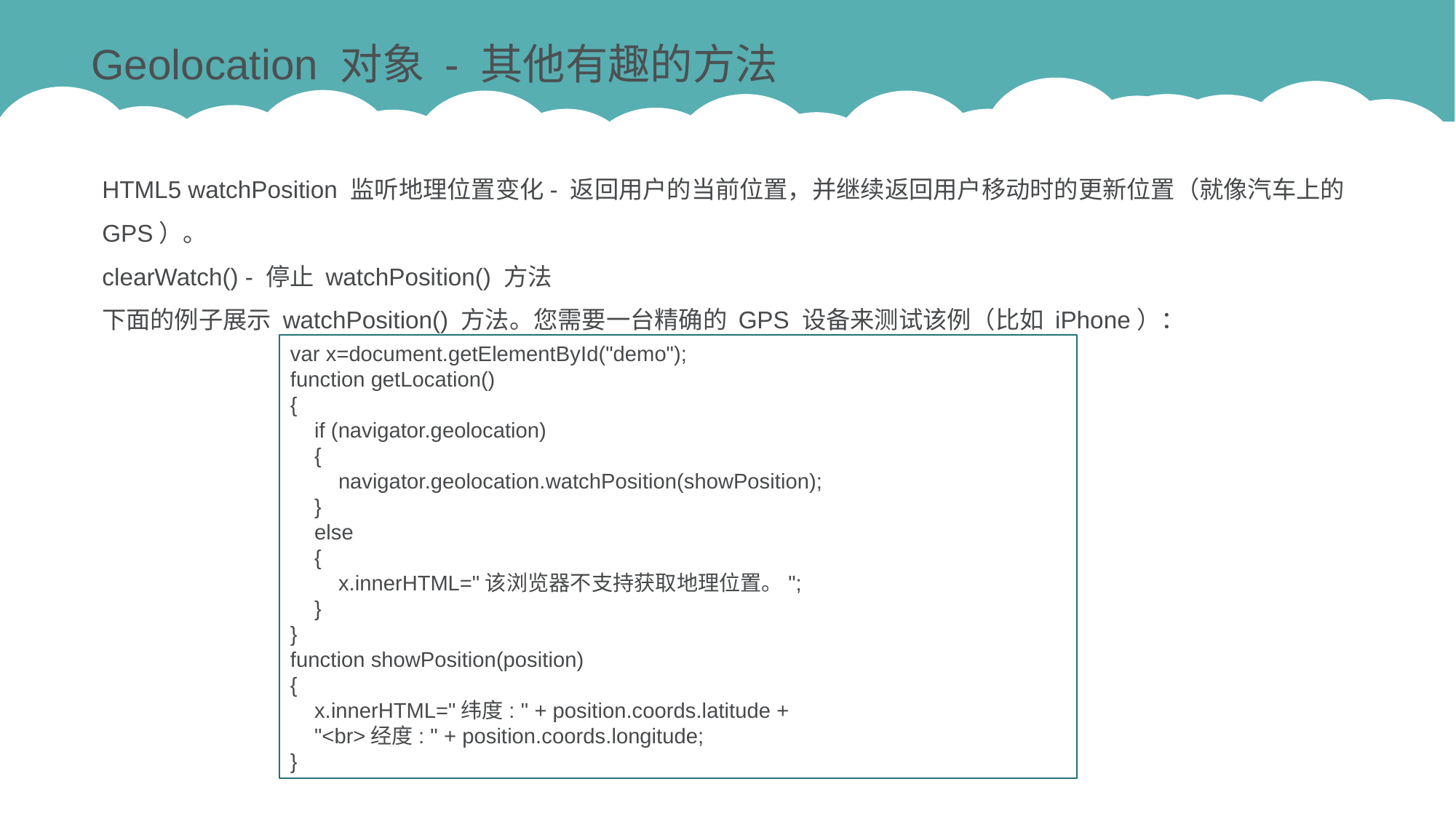

Geolocation 对象 - 其他有趣的方法
HTML5 watchPosition 监听地理位置变化- 返回用户的当前位置，并继续返回用户移动时的更新位置（就像汽车上的 GPS）。
clearWatch() - 停止 watchPosition() 方法
下面的例子展示 watchPosition() 方法。您需要一台精确的 GPS 设备来测试该例（比如 iPhone）：

var x=document.getElementById("demo");
function getLocation()
{
    if (navigator.geolocation)
    {
        navigator.geolocation.watchPosition(showPosition);
    }
    else
    {
        x.innerHTML="该浏览器不支持获取地理位置。";
    }
}
function showPosition(position)
{
    x.innerHTML="纬度: " + position.coords.latitude +
    "<br>经度: " + position.coords.longitude;
}